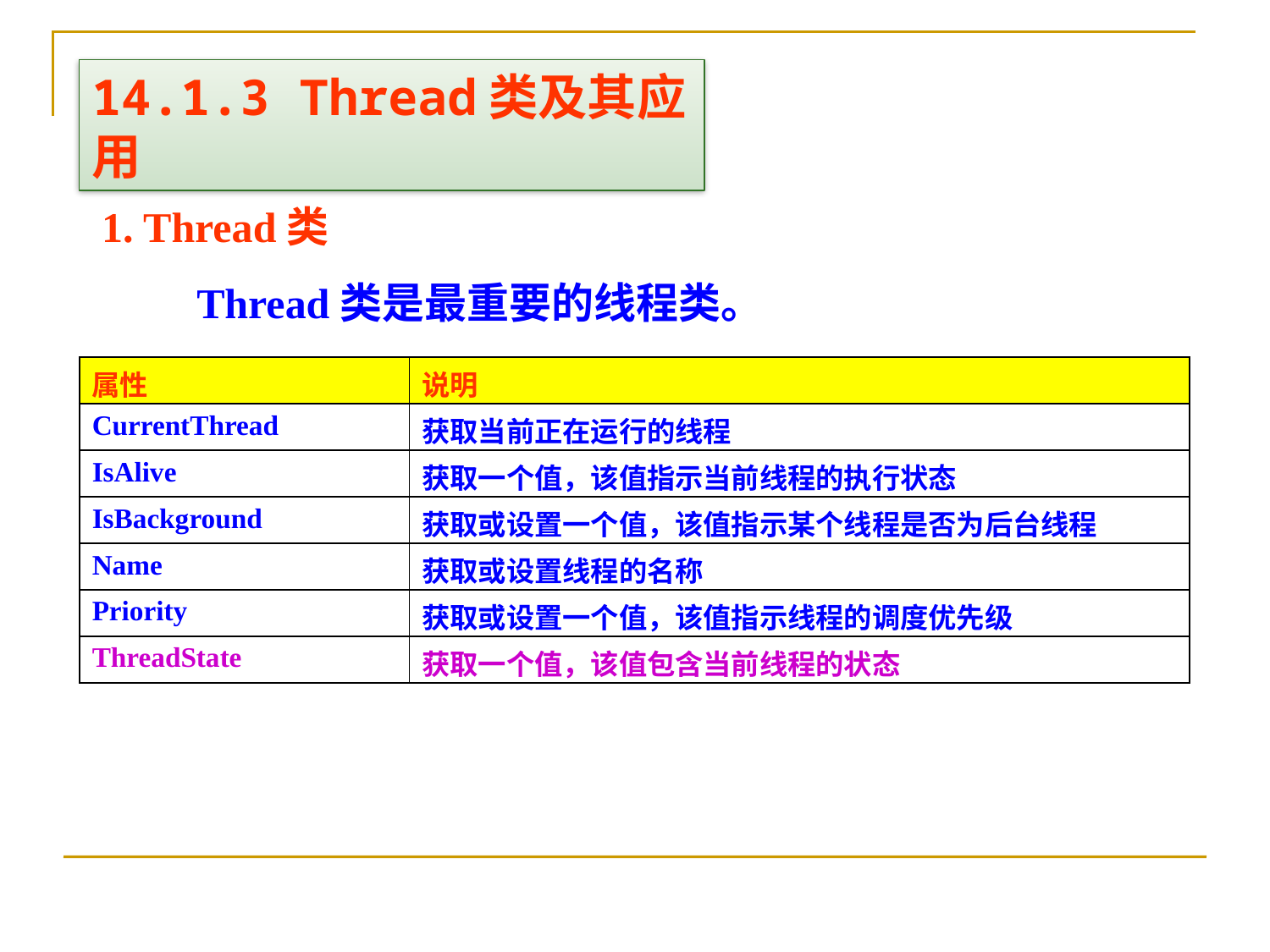

14.1.3 Thread类及其应用
1. Thread类
　　Thread类是最重要的线程类。
| 属性 | 说明 |
| --- | --- |
| CurrentThread | 获取当前正在运行的线程 |
| IsAlive | 获取一个值，该值指示当前线程的执行状态 |
| IsBackground | 获取或设置一个值，该值指示某个线程是否为后台线程 |
| Name | 获取或设置线程的名称 |
| Priority | 获取或设置一个值，该值指示线程的调度优先级 |
| ThreadState | 获取一个值，该值包含当前线程的状态 |